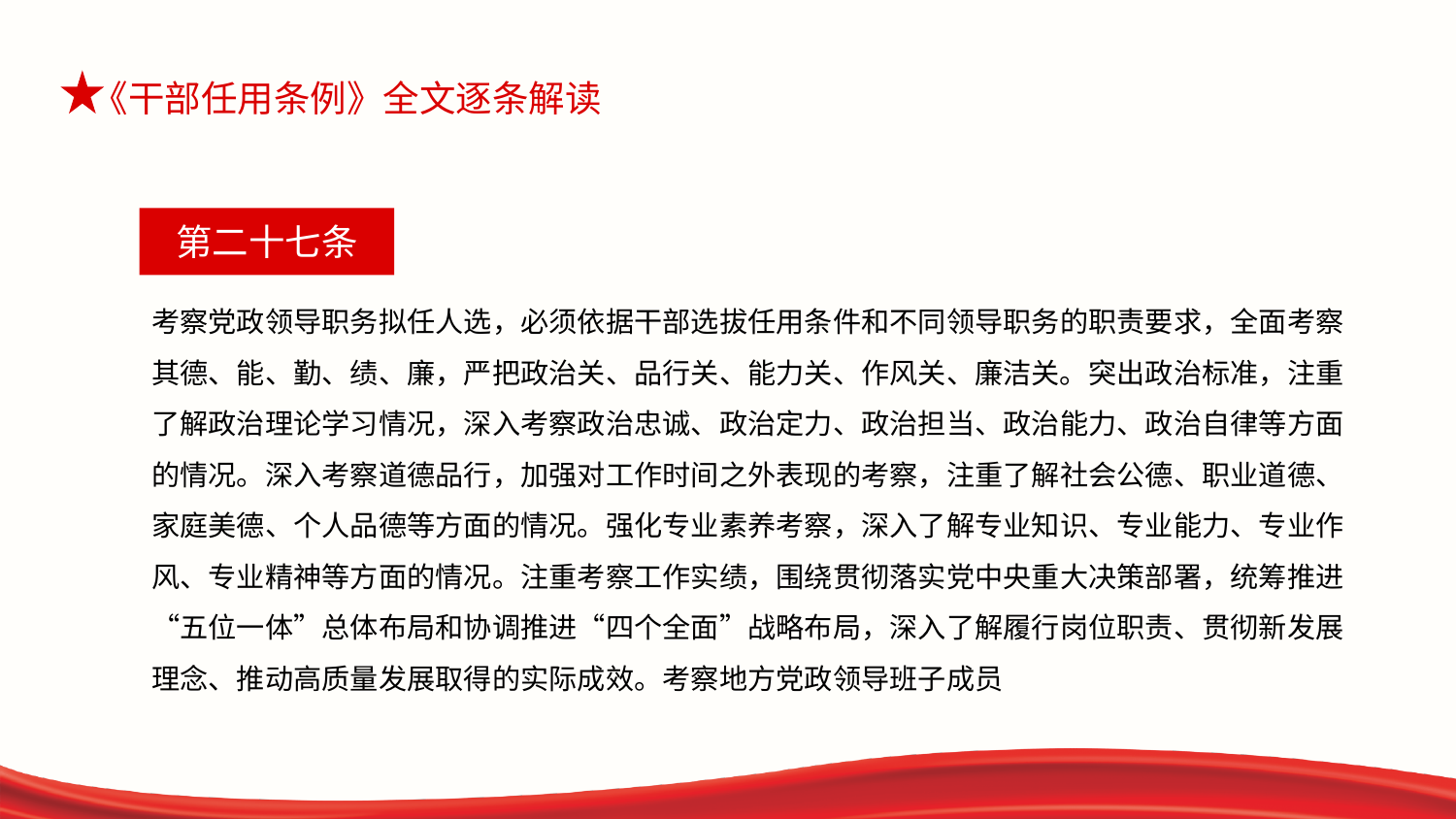

第二十七条
考察党政领导职务拟任人选，必须依据干部选拔任用条件和不同领导职务的职责要求，全面考察其德、能、勤、绩、廉，严把政治关、品行关、能力关、作风关、廉洁关。突出政治标准，注重了解政治理论学习情况，深入考察政治忠诚、政治定力、政治担当、政治能力、政治自律等方面的情况。深入考察道德品行，加强对工作时间之外表现的考察，注重了解社会公德、职业道德、家庭美德、个人品德等方面的情况。强化专业素养考察，深入了解专业知识、专业能力、专业作风、专业精神等方面的情况。注重考察工作实绩，围绕贯彻落实党中央重大决策部署，统筹推进“五位一体”总体布局和协调推进“四个全面”战略布局，深入了解履行岗位职责、贯彻新发展理念、推动高质量发展取得的实际成效。考察地方党政领导班子成员